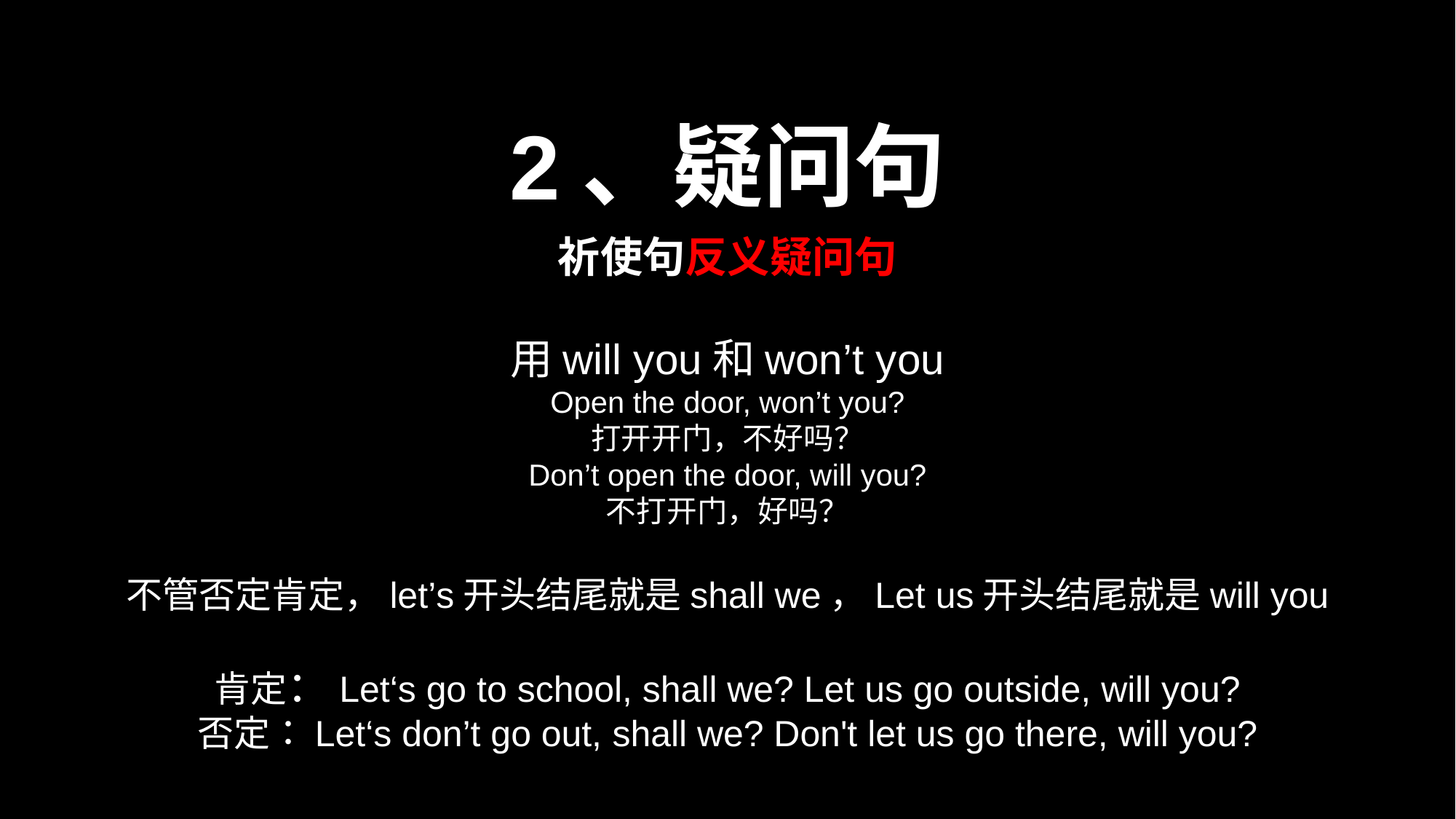

2、疑问句
祈使句反义疑问句

用will you和won’t you
Open the door, won’t you?
打开开门，不好吗？
Don’t open the door, will you?
不打开门，好吗？

不管否定肯定，let’s开头结尾就是shall we，Let us开头结尾就是will you

肯定：Let‘s go to school, shall we? Let us go outside, will you?
否定：Let‘s don’t go out, shall we? Don't let us go there, will you?